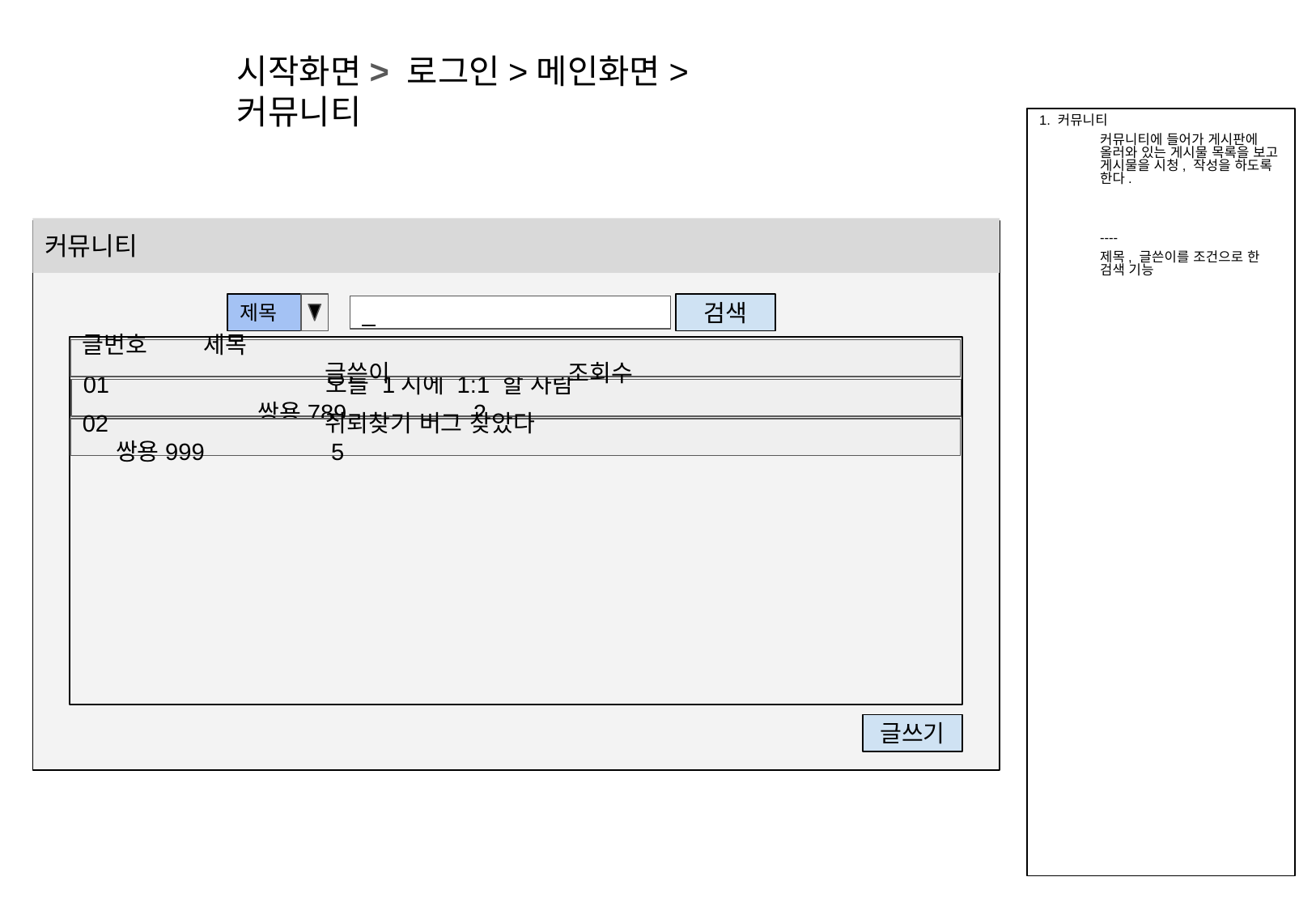

# 시작화면> 로그인>메인화면>커뮤니티
1. 커뮤니티
커뮤니티에 들어가 게시판에 올러와 있는 게시물 목록을 보고 게시물을 시청, 작성을 하도록 한다.

----
제목, 글쓴이를 조건으로 한 검색 기능

커뮤니티

제목
검색
_

글번호	제목								글쓴이		조회수
01		오늘 1시에 1:1 할 사람				        쌍용789                   2
02		쥐뢰찾기 버그 찾았다			   	        쌍용999                   5
글쓰기